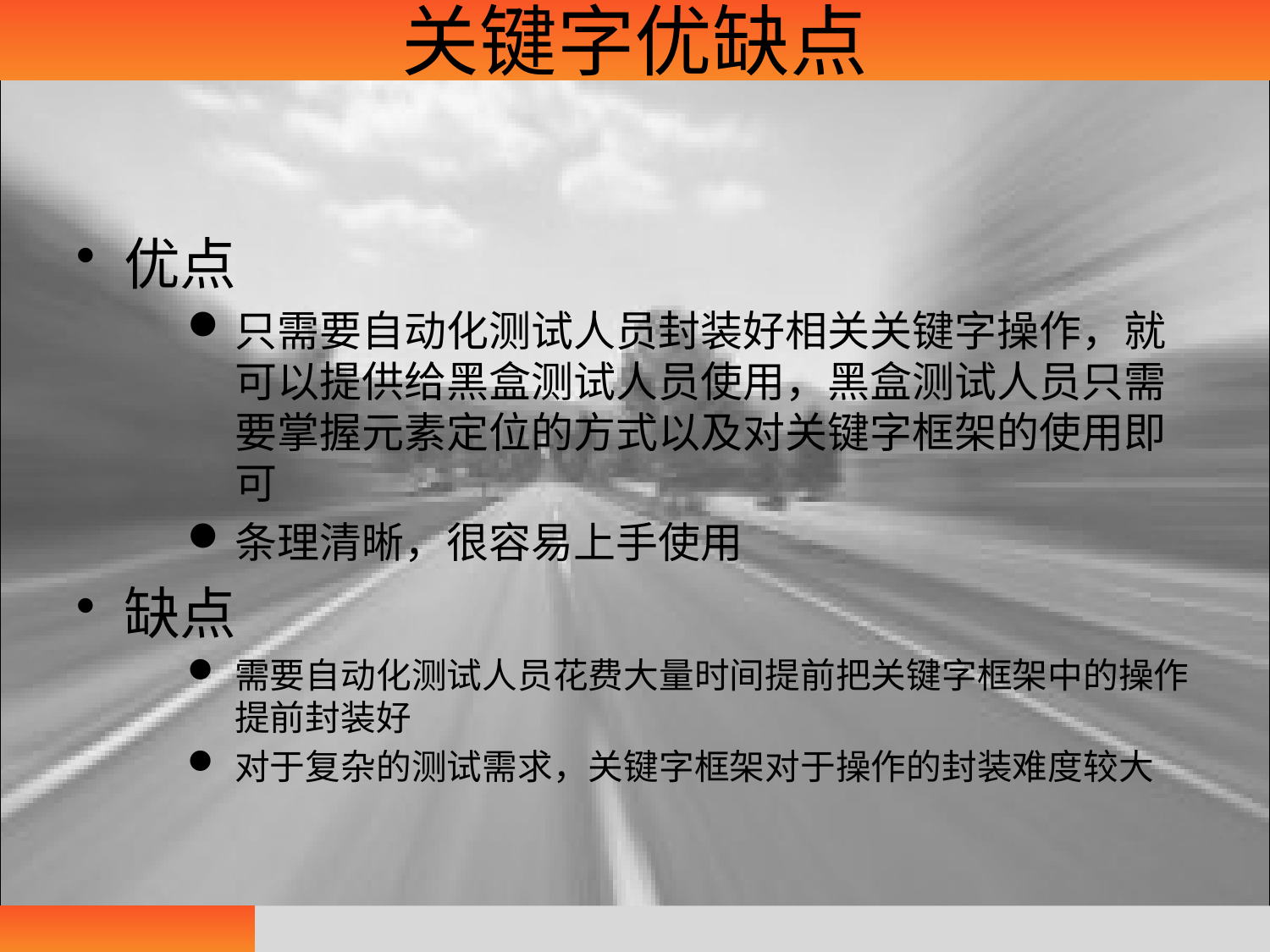

# 关键字优缺点
优点
只需要自动化测试人员封装好相关关键字操作，就可以提供给黑盒测试人员使用，黑盒测试人员只需要掌握元素定位的方式以及对关键字框架的使用即可
条理清晰，很容易上手使用
缺点
需要自动化测试人员花费大量时间提前把关键字框架中的操作提前封装好
对于复杂的测试需求，关键字框架对于操作的封装难度较大